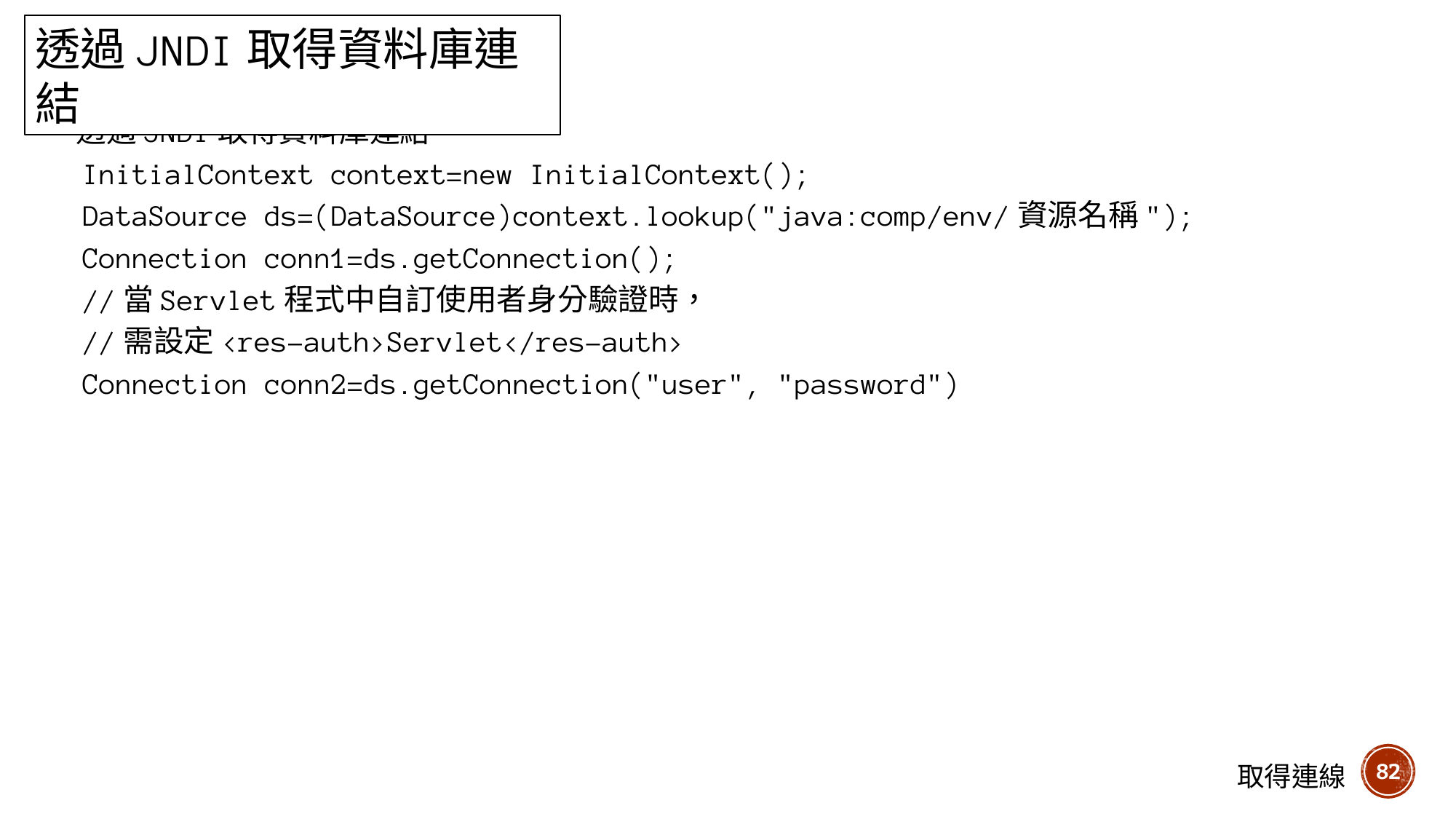

透過JNDI取得資料庫連結
透過JNDI取得資料庫連結
InitialContext context=new InitialContext();
DataSource ds=(DataSource)context.lookup("java:comp/env/資源名稱");
Connection conn1=ds.getConnection();
//當Servlet程式中自訂使用者身分驗證時，
//需設定<res-auth>Servlet</res-auth>
Connection conn2=ds.getConnection("user", "password")
82
取得連線